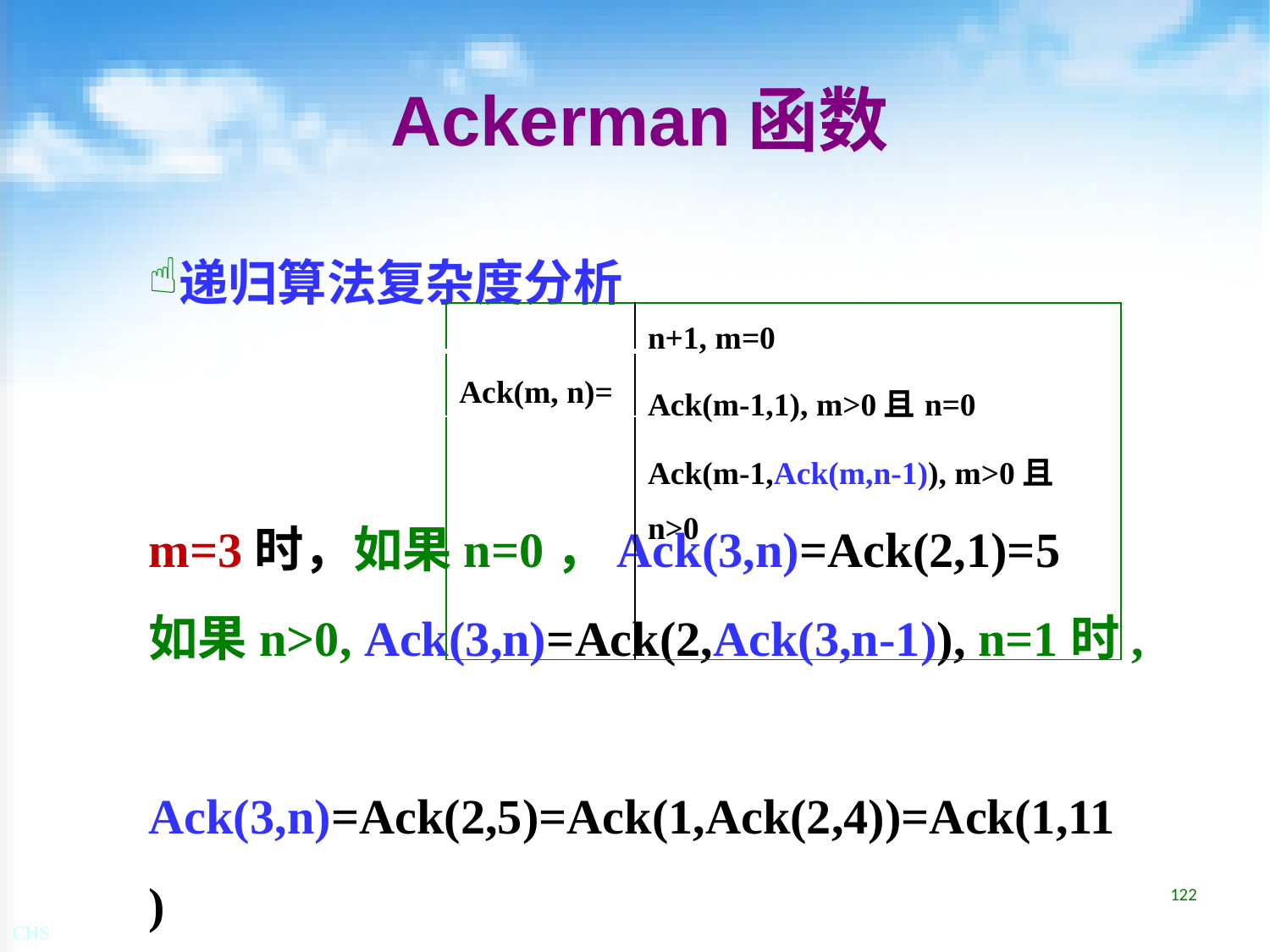

# Ackerman函数
递归算法复杂度分析

m=3时，如果n=0，Ack(3,n)=Ack(2,1)=5
如果n>0, Ack(3,n)=Ack(2,Ack(3,n-1)), n=1时, Ack(3,n)=Ack(2,5)=Ack(1,Ack(2,4))=Ack(1,11)
即Ack(3,n)=5, 13, 29, 61, 125, 253, 509, ……
|  | n+1, m=0 Ack(m-1,1), m>0且n=0 Ack(m-1,Ack(m,n-1)), m>0且n>0 |
| --- | --- |
| Ack(m, n)= |  |
|  |  |
122